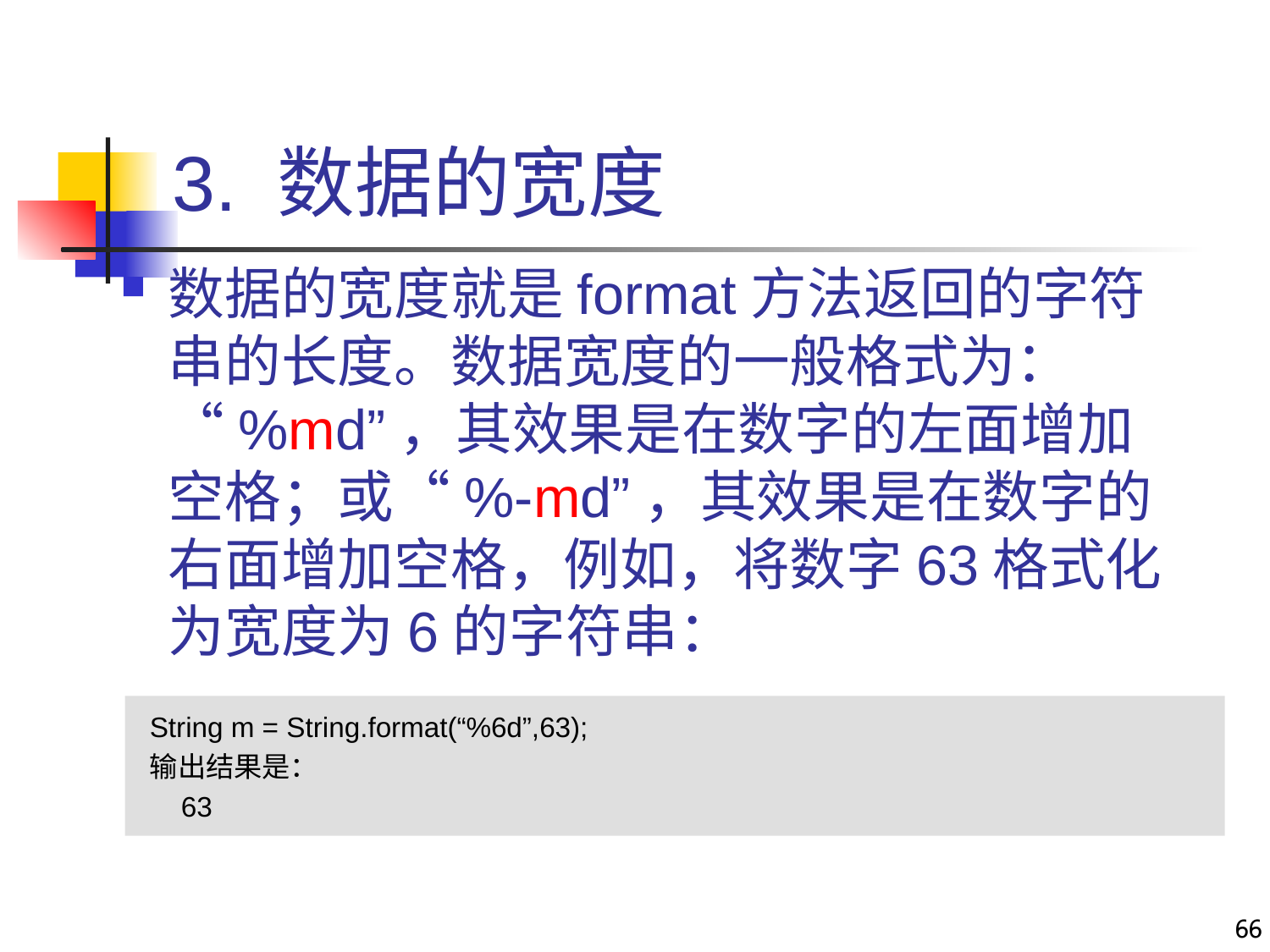

# 3. 数据的宽度
数据的宽度就是format方法返回的字符串的长度。数据宽度的一般格式为：“%md”，其效果是在数字的左面增加空格；或“%-md”，其效果是在数字的右面增加空格，例如，将数字63格式化为宽度为6的字符串：
String m = String.format(“%6d”,63);
输出结果是：
    63
66